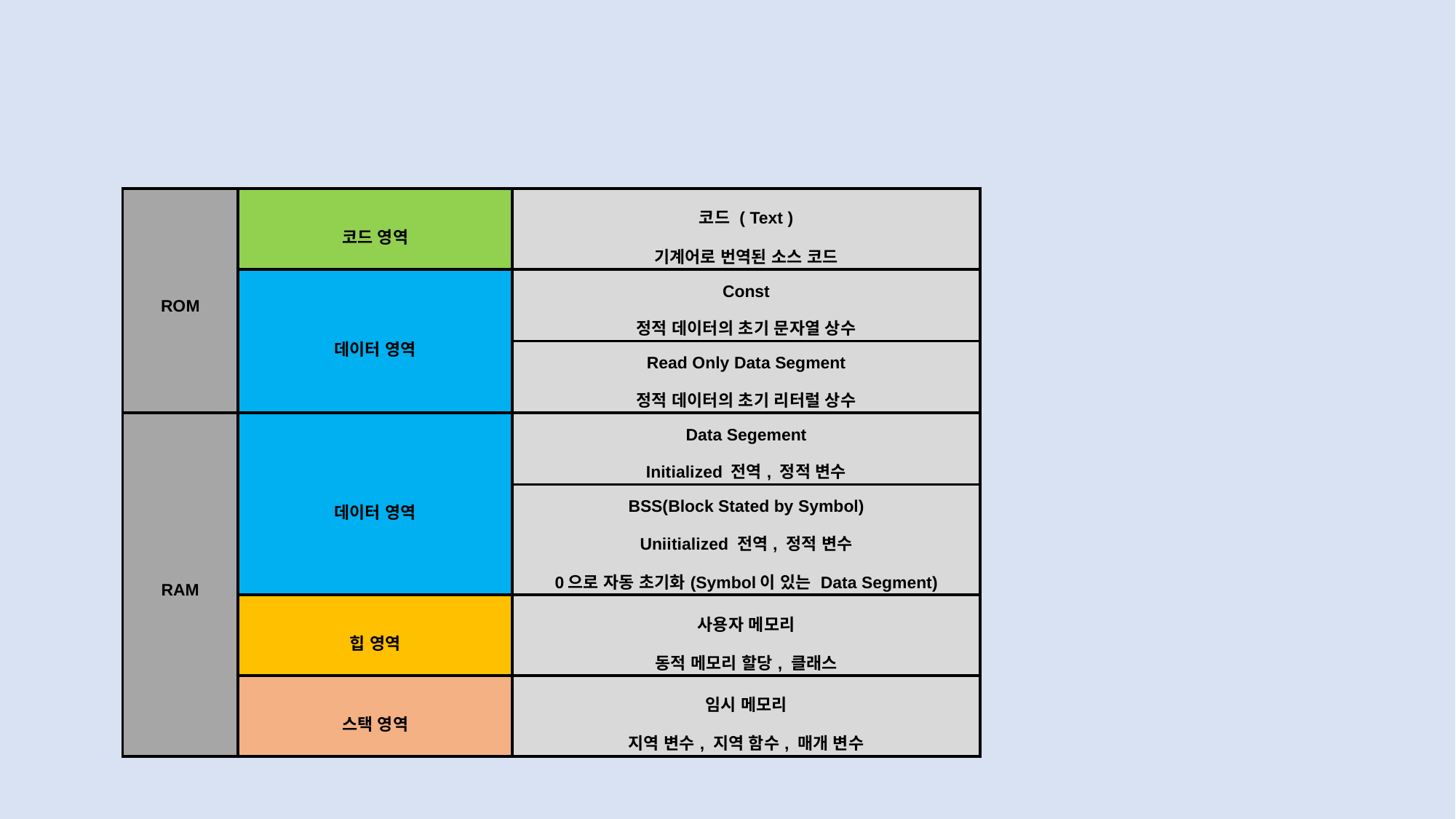

| ROM | 코드 영역 | 코드 ( Text ) 기계어로 번역된 소스 코드 |
| --- | --- | --- |
|  | 데이터 영역 | Const 정적 데이터의 초기 문자열 상수 |
|  |  | Read Only Data Segment 정적 데이터의 초기 리터럴 상수 |
| RAM | 데이터 영역 | Data Segement Initialized 전역, 정적 변수 |
|  |  | BSS(Block Stated by Symbol) Uniitialized 전역, 정적 변수 0으로 자동 초기화(Symbol이 있는 Data Segment) |
|  | 힙 영역 | 사용자 메모리 동적 메모리 할당, 클래스 |
|  | 스택 영역 | 임시 메모리 지역 변수, 지역 함수, 매개 변수 |